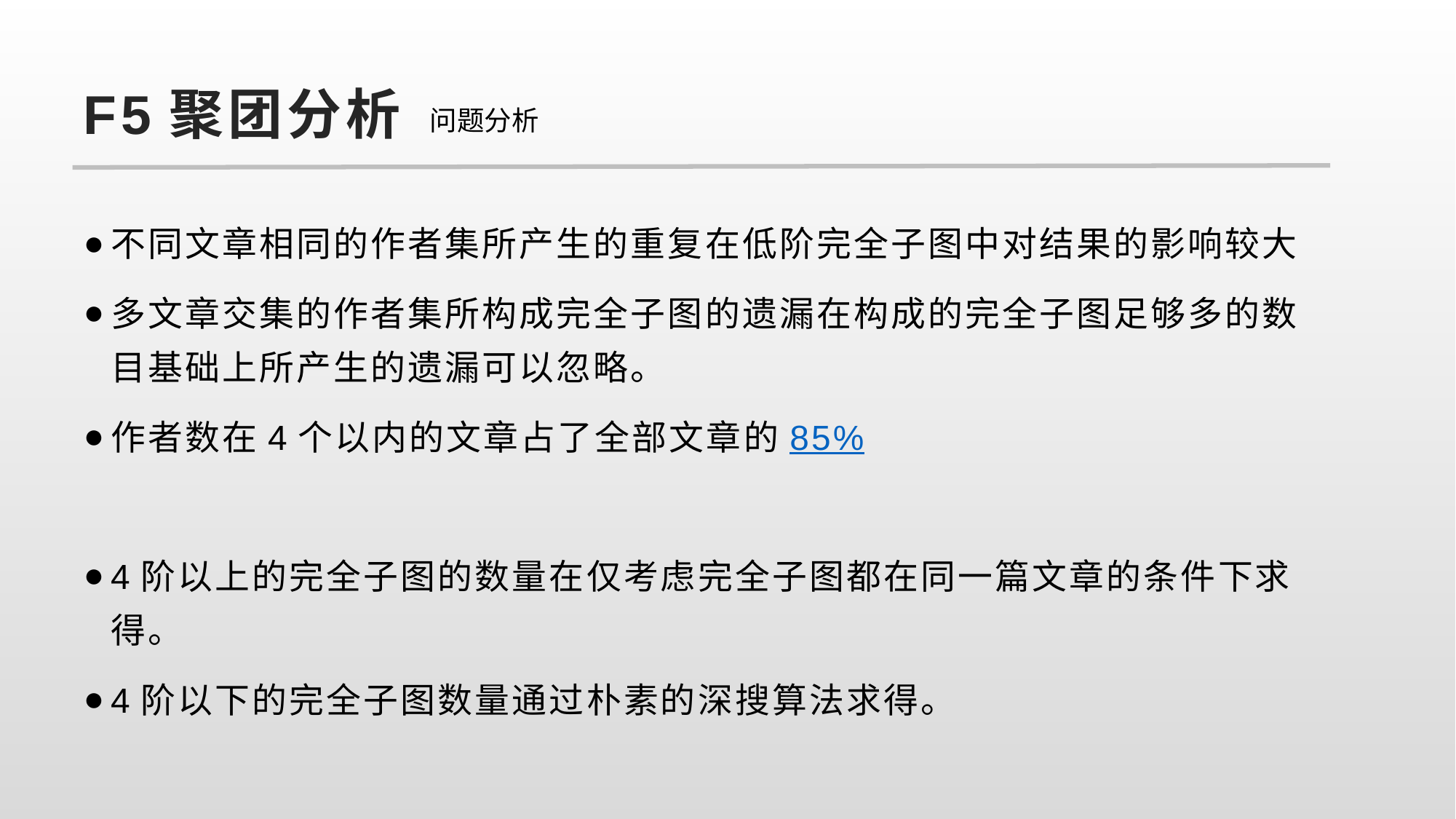

# F5聚团分析
问题分析
不同文章相同的作者集所产生的重复在低阶完全子图中对结果的影响较大
多文章交集的作者集所构成完全子图的遗漏在构成的完全子图足够多的数目基础上所产生的遗漏可以忽略。
作者数在4个以内的文章占了全部文章的85%

4阶以上的完全子图的数量在仅考虑完全子图都在同一篇文章的条件下求得。
4阶以下的完全子图数量通过朴素的深搜算法求得。